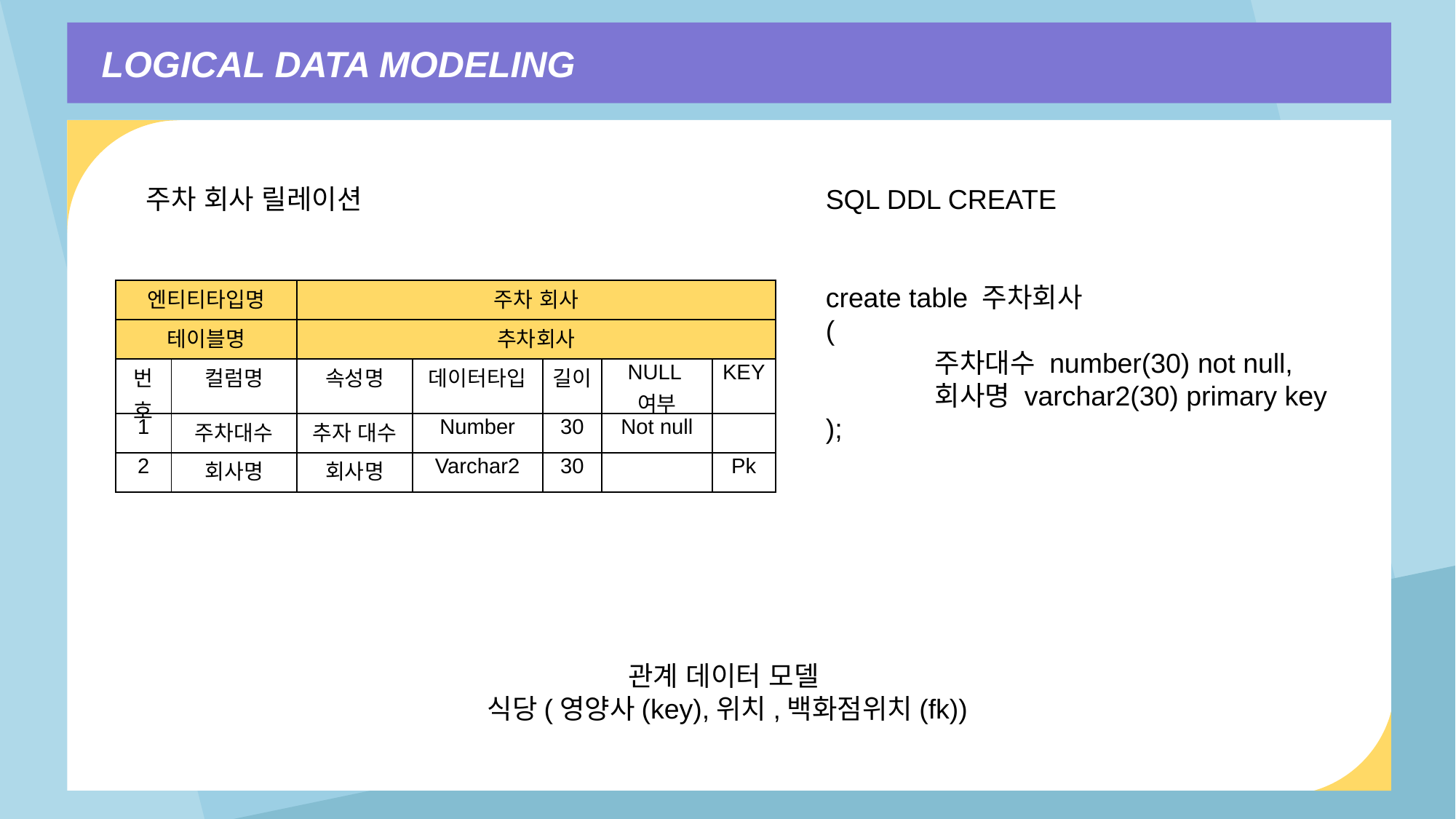

LOGICAL DATA MODELING

주차 회사 릴레이션
SQL DDL CREATE

create table 주차회사
(
	주차대수 number(30) not null,
	회사명 varchar2(30) primary key
);
| 엔티티타입명 |  | 주차 회사 |  |  |  |  |
| --- | --- | --- | --- | --- | --- | --- |
| 테이블명 |  | 추차회사 |  |  |  |  |
| 번호 | 컬럼명 | 속성명 | 데이터타입 | 길이 | NULL여부 | KEY |
| 1 | 주차대수 | 추자 대수 | Number | 30 | Not null |  |
| 2 | 회사명 | 회사명 | Varchar2 | 30 |  | Pk |

관계 데이터 모델
식당(영양사(key),위치,백화점위치(fk))